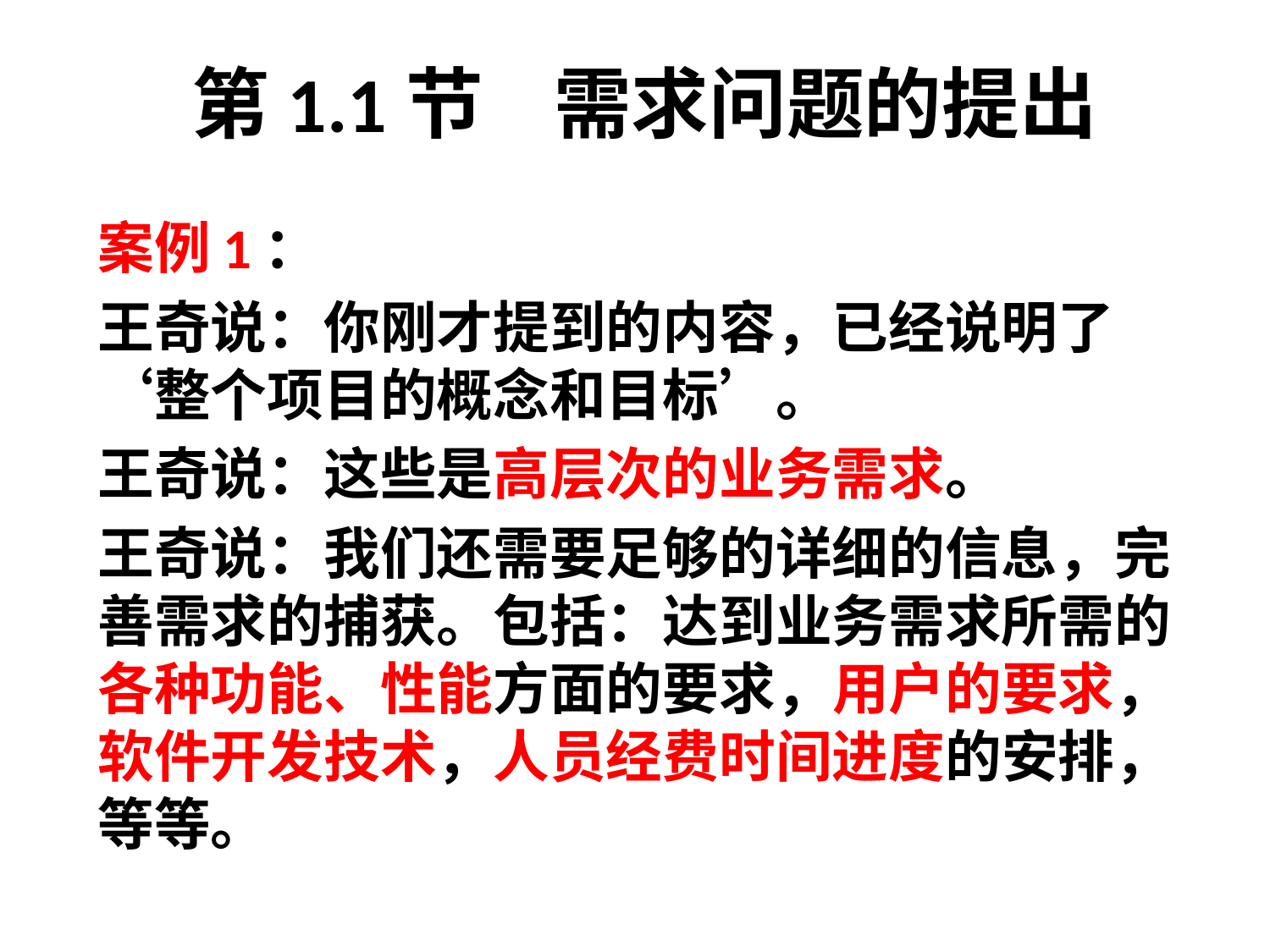

# 第1.1节    需求问题的提出
案例1：
王奇说：你刚才提到的内容，已经说明了‘整个项目的概念和目标’。
王奇说：这些是高层次的业务需求。
王奇说：我们还需要足够的详细的信息，完善需求的捕获。包括：达到业务需求所需的各种功能、性能方面的要求，用户的要求，软件开发技术，人员经费时间进度的安排，等等。